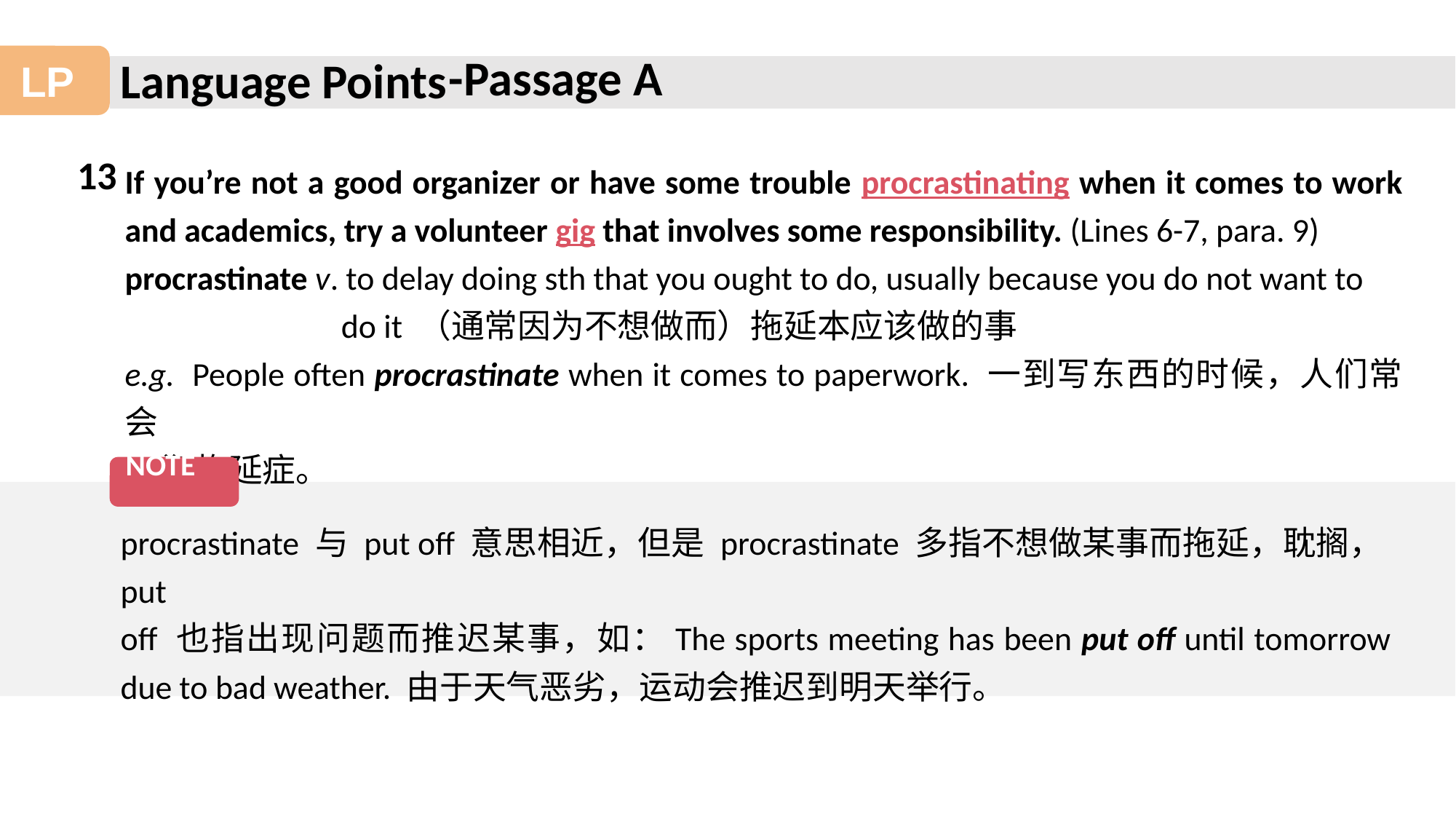

-Passage A
13
If you’re not a good organizer or have some trouble procrastinating when it comes to work and academics, try a volunteer gig that involves some responsibility. (Lines 6-7, para. 9)
procrastinate v. to delay doing sth that you ought to do, usually because you do not want to
                             do it （通常因为不想做而）拖延本应该做的事
e.g.  People often procrastinate when it comes to paperwork. 一到写东西的时候，人们常会
    犯拖延症。
NOTE

procrastinate 与 put off 意思相近，但是 procrastinate 多指不想做某事而拖延，耽搁，put
off 也指出现问题而推迟某事，如：The sports meeting has been put off until tomorrow due to bad weather. 由于天气恶劣，运动会推迟到明天举行。